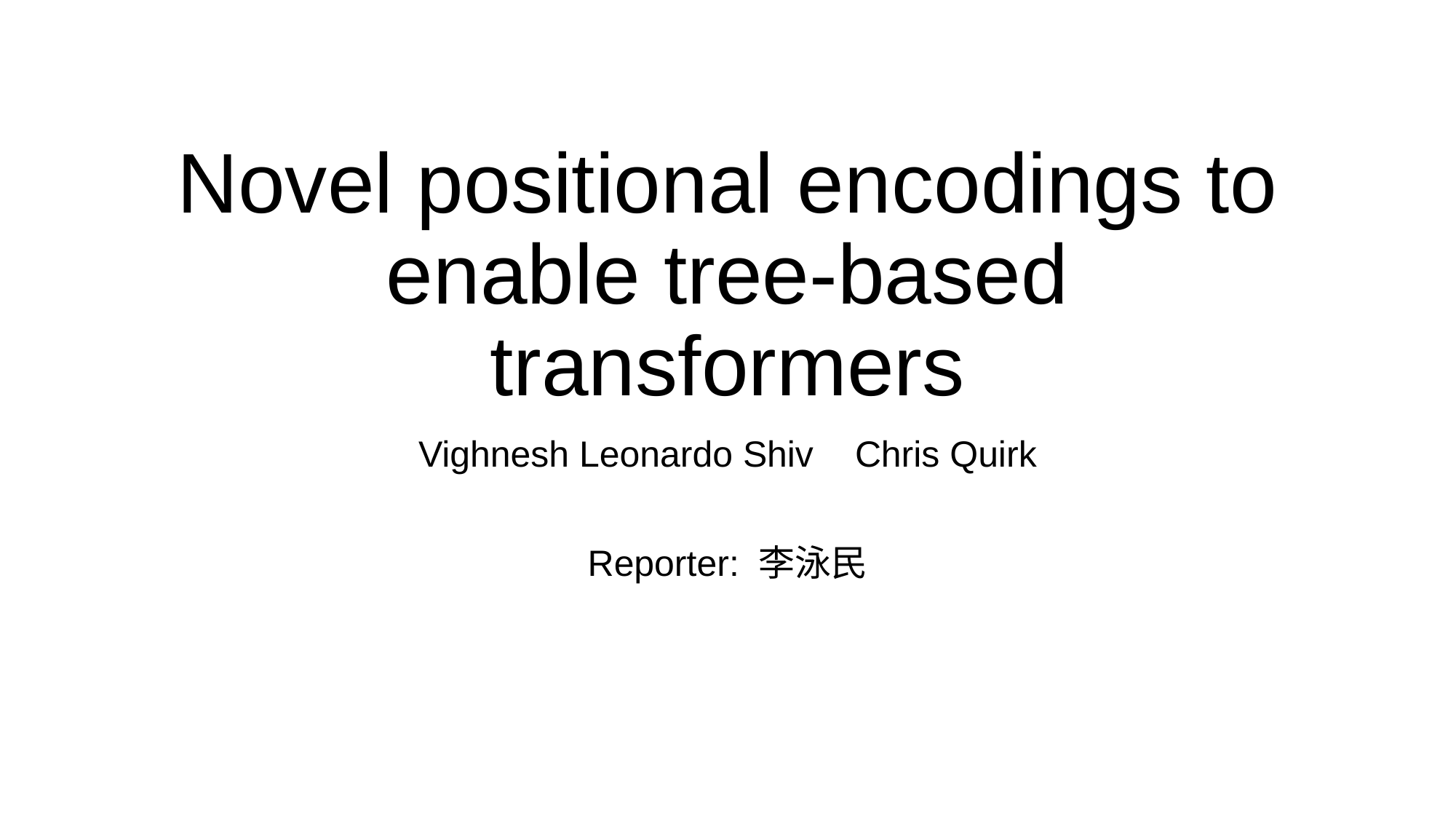

# Novel positional encodings to enable tree-based transformers
Vighnesh Leonardo Shiv	Chris Quirk

Reporter: 李泳民